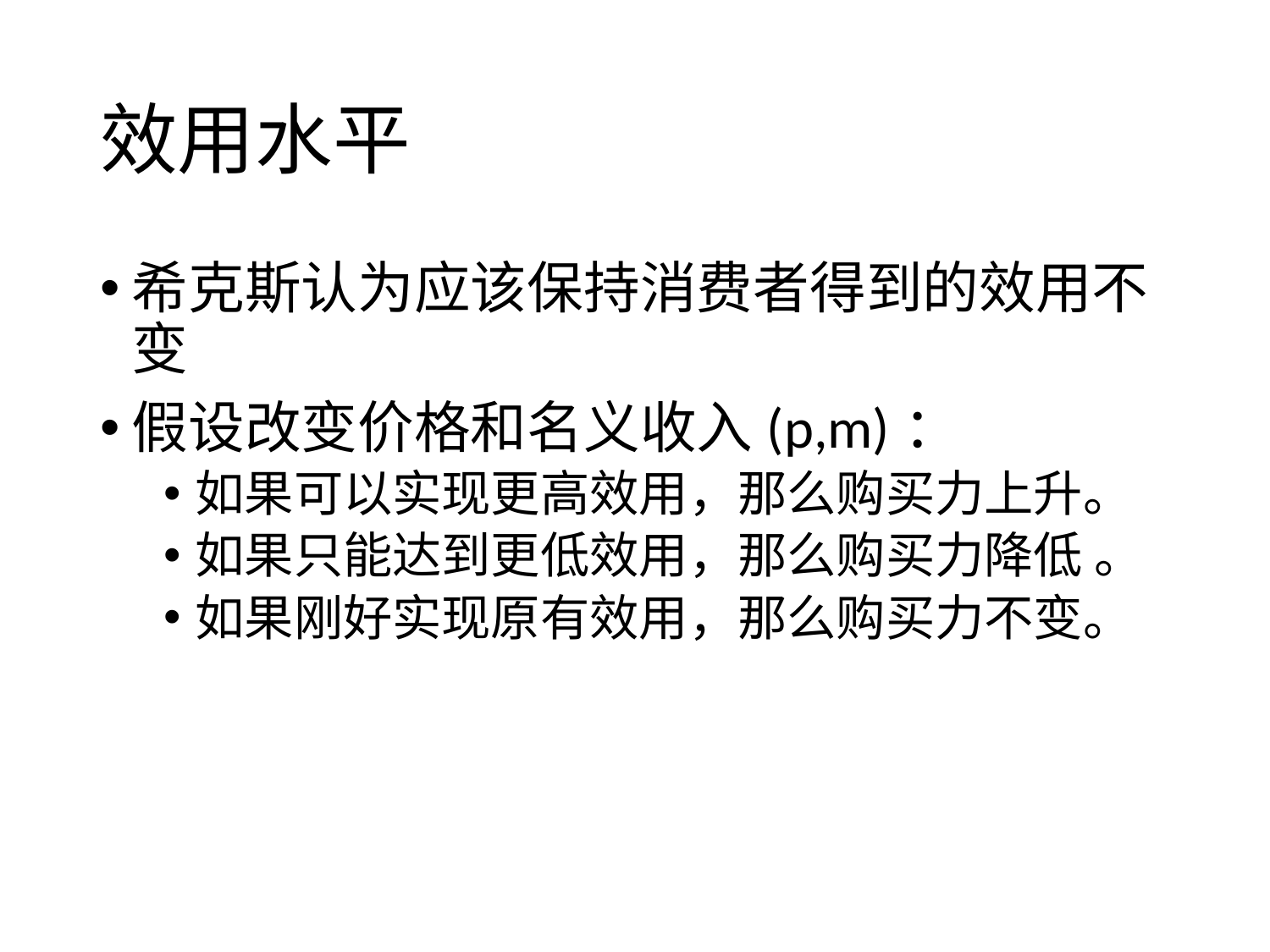

# 效用水平
希克斯认为应该保持消费者得到的效用不变
假设改变价格和名义收入(p,m)：
如果可以实现更高效用，那么购买力上升。
如果只能达到更低效用，那么购买力降低 。
如果刚好实现原有效用，那么购买力不变。